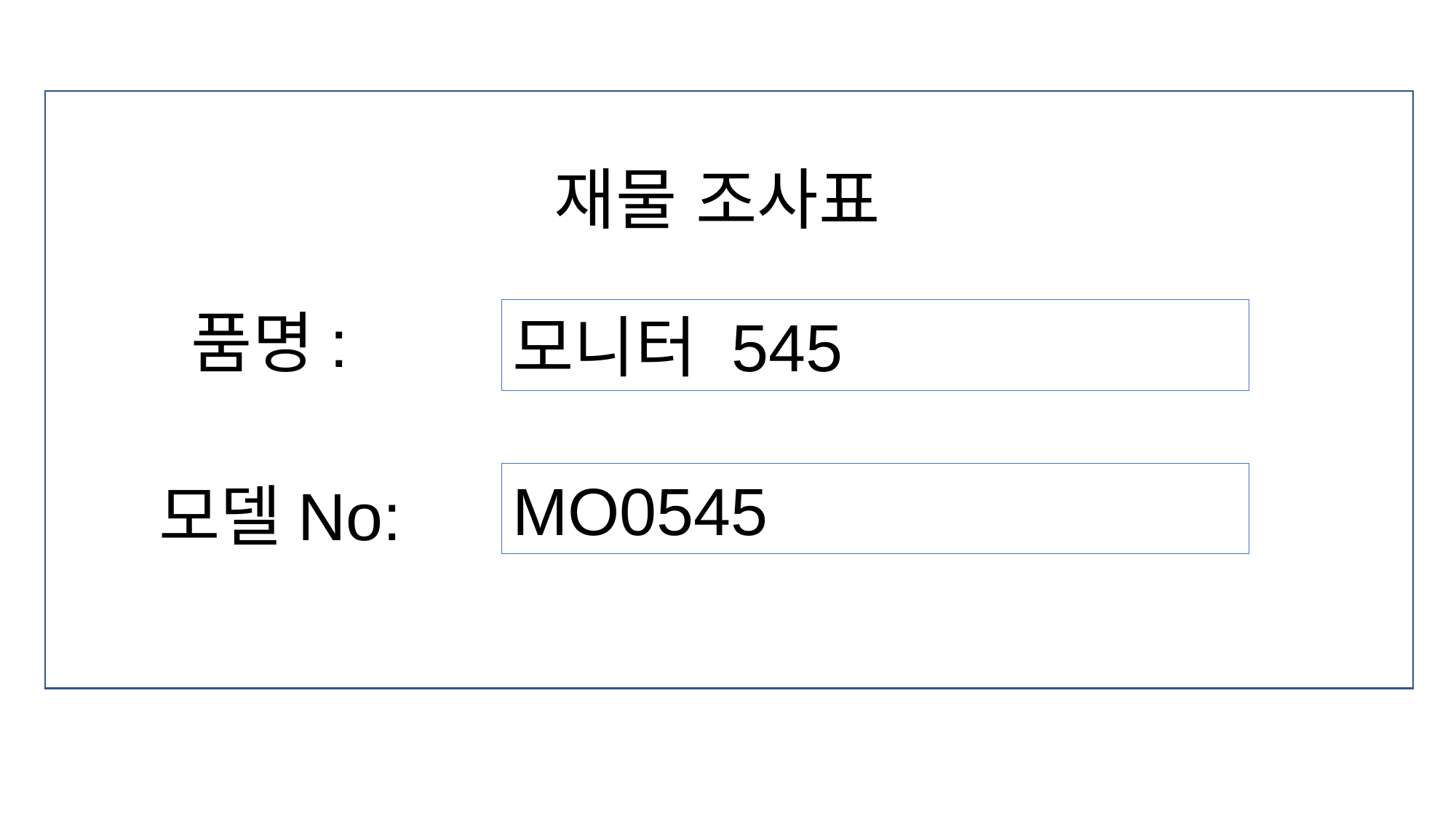

재물 조사표
품명:
모니터 545
MO0545
모델No: